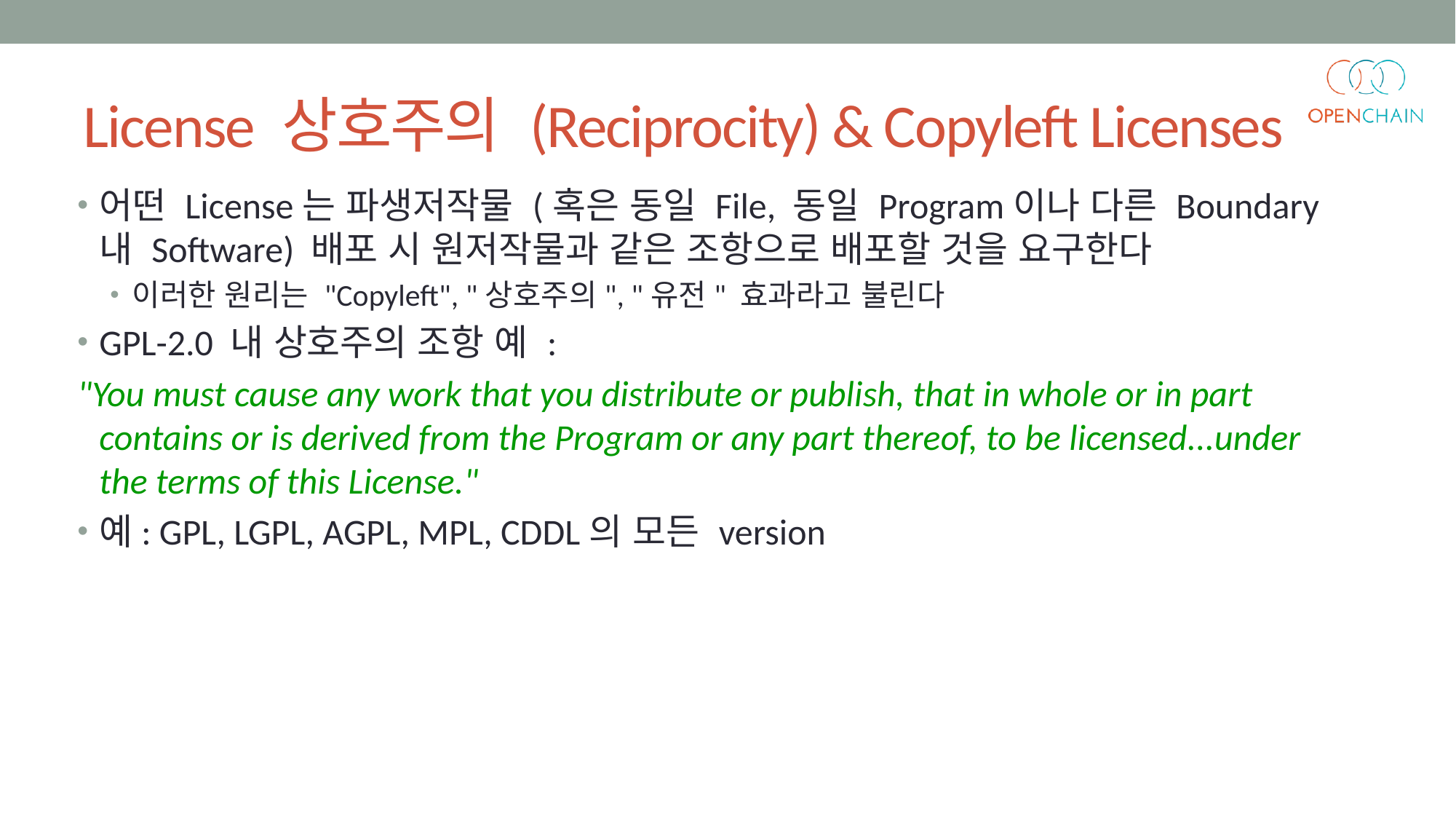

# License 상호주의 (Reciprocity) & Copyleft Licenses
어떤 License는 파생저작물 (혹은 동일 File, 동일 Program이나 다른 Boundary 내 Software) 배포 시 원저작물과 같은 조항으로 배포할 것을 요구한다
이러한 원리는 "Copyleft", "상호주의", "유전" 효과라고 불린다
GPL-2.0 내 상호주의 조항 예 :
"You must cause any work that you distribute or publish, that in whole or in part contains or is derived from the Program or any part thereof, to be licensed...under the terms of this License."
예: GPL, LGPL, AGPL, MPL, CDDL의 모든 version